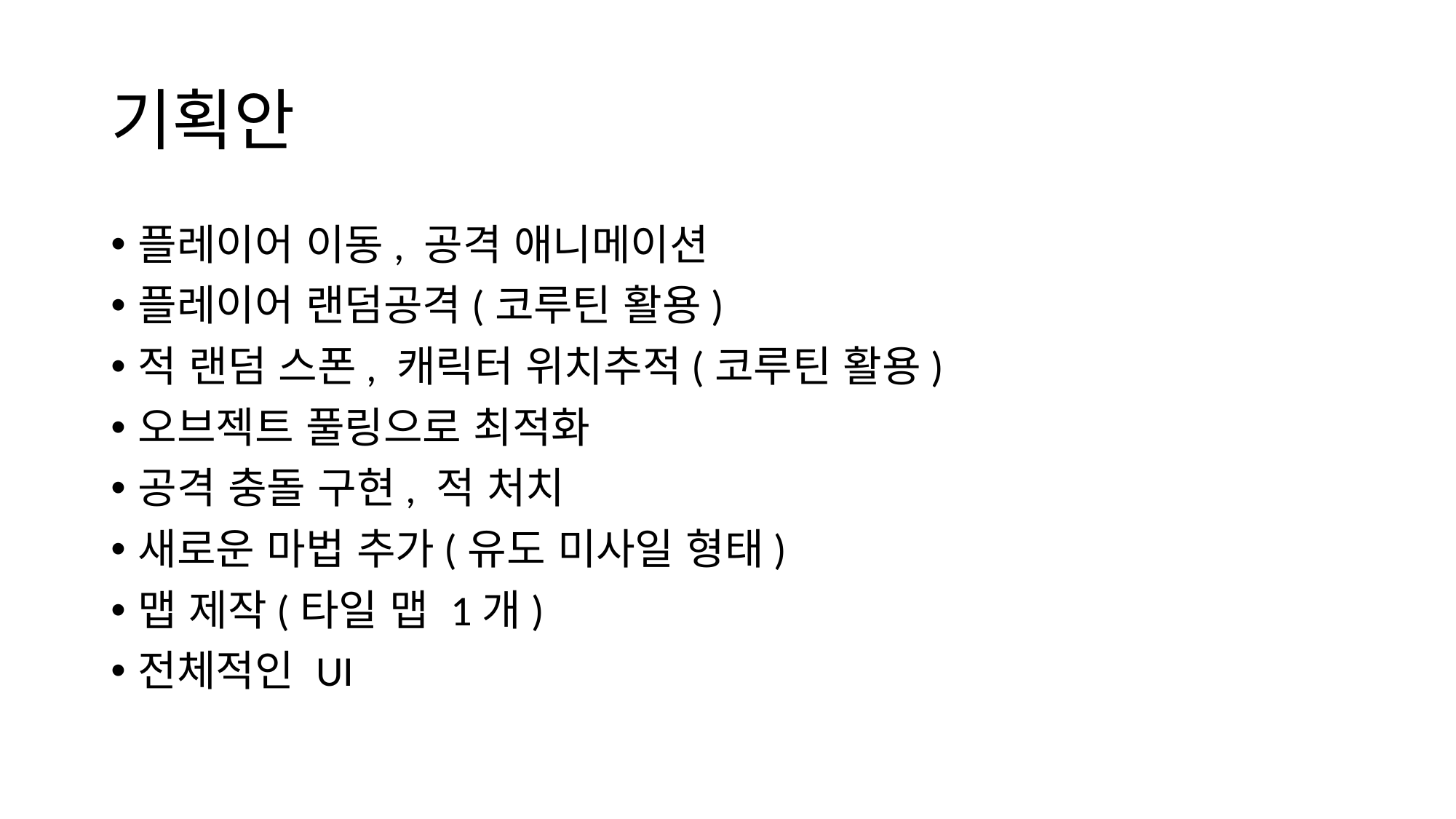

# 기획안
플레이어 이동, 공격 애니메이션
플레이어 랜덤공격(코루틴 활용)
적 랜덤 스폰, 캐릭터 위치추적(코루틴 활용)
오브젝트 풀링으로 최적화
공격 충돌 구현, 적 처치
새로운 마법 추가(유도 미사일 형태)
맵 제작(타일 맵 1개)
전체적인 UI